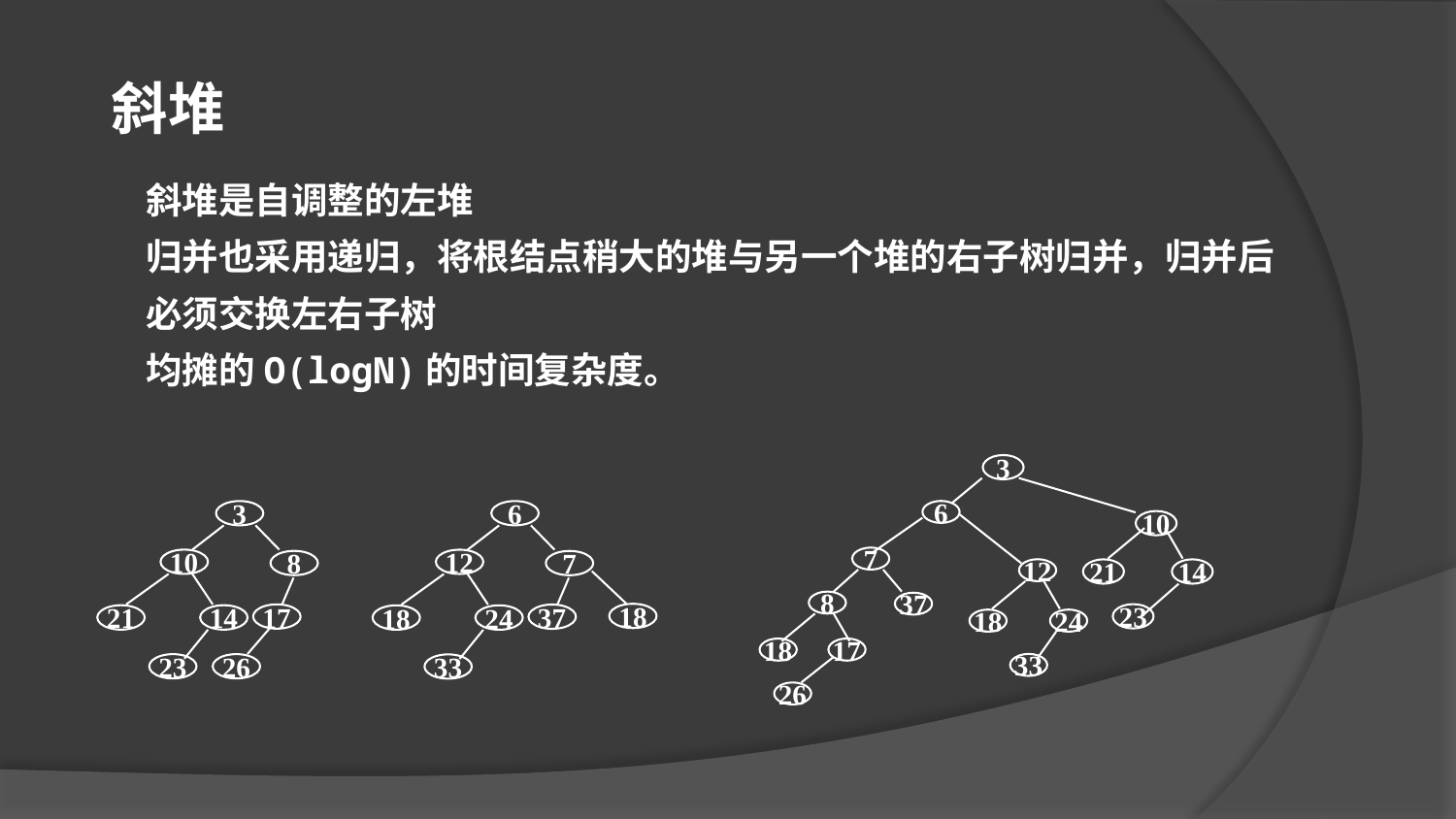

斜堆
斜堆是自调整的左堆
归并也采用递归，将根结点稍大的堆与另一个堆的右子树归并，归并后必须交换左右子树
均摊的O(logN)的时间复杂度。
3

6
10

7
12
21
14

8
37
23
18
24

18
17
33

26
3

10
8

17
21
14

23
26
6

12
7

18
37
18
24

33